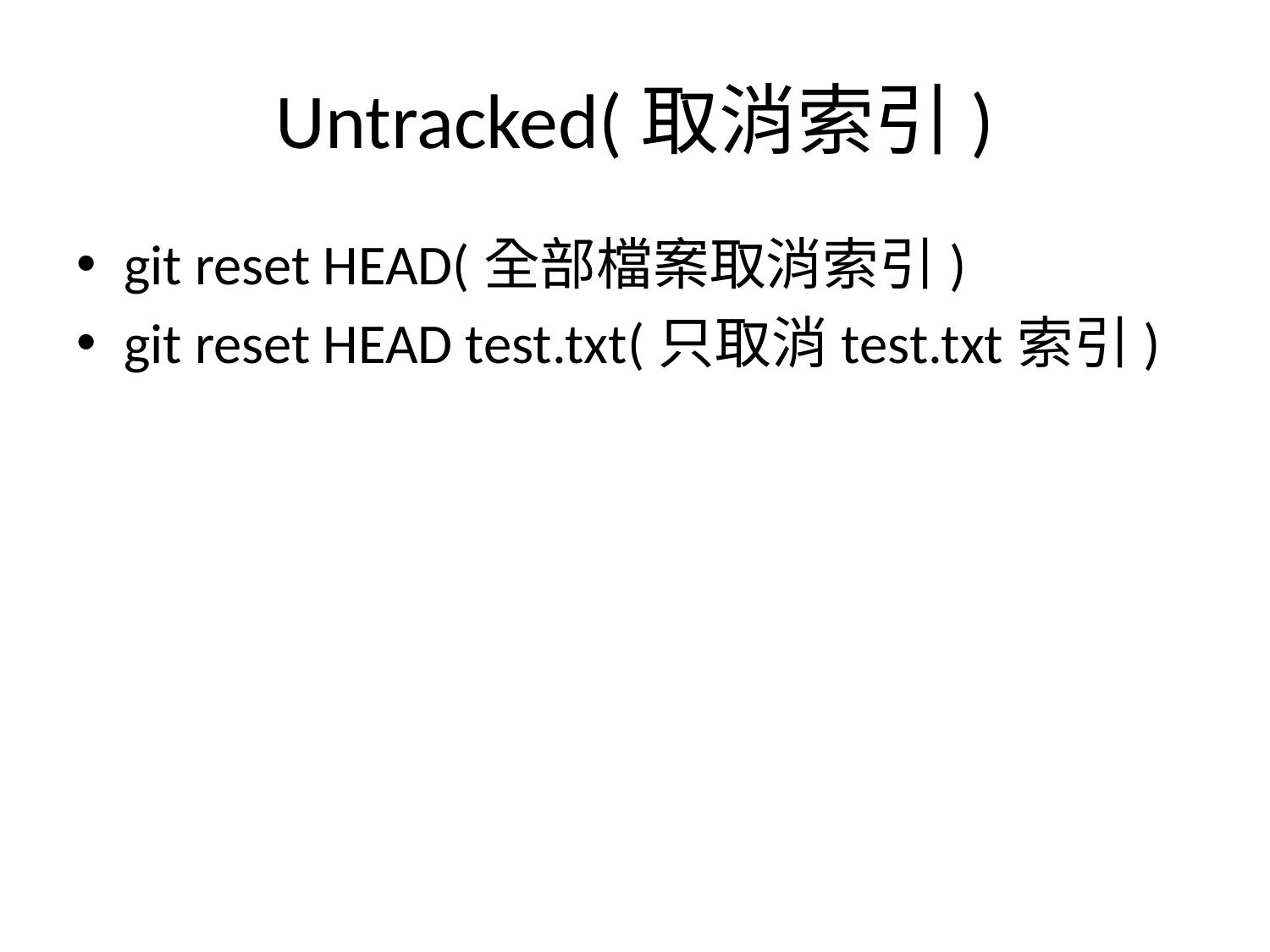

# Untracked(取消索引)
git reset HEAD(全部檔案取消索引)
git reset HEAD test.txt(只取消test.txt索引)